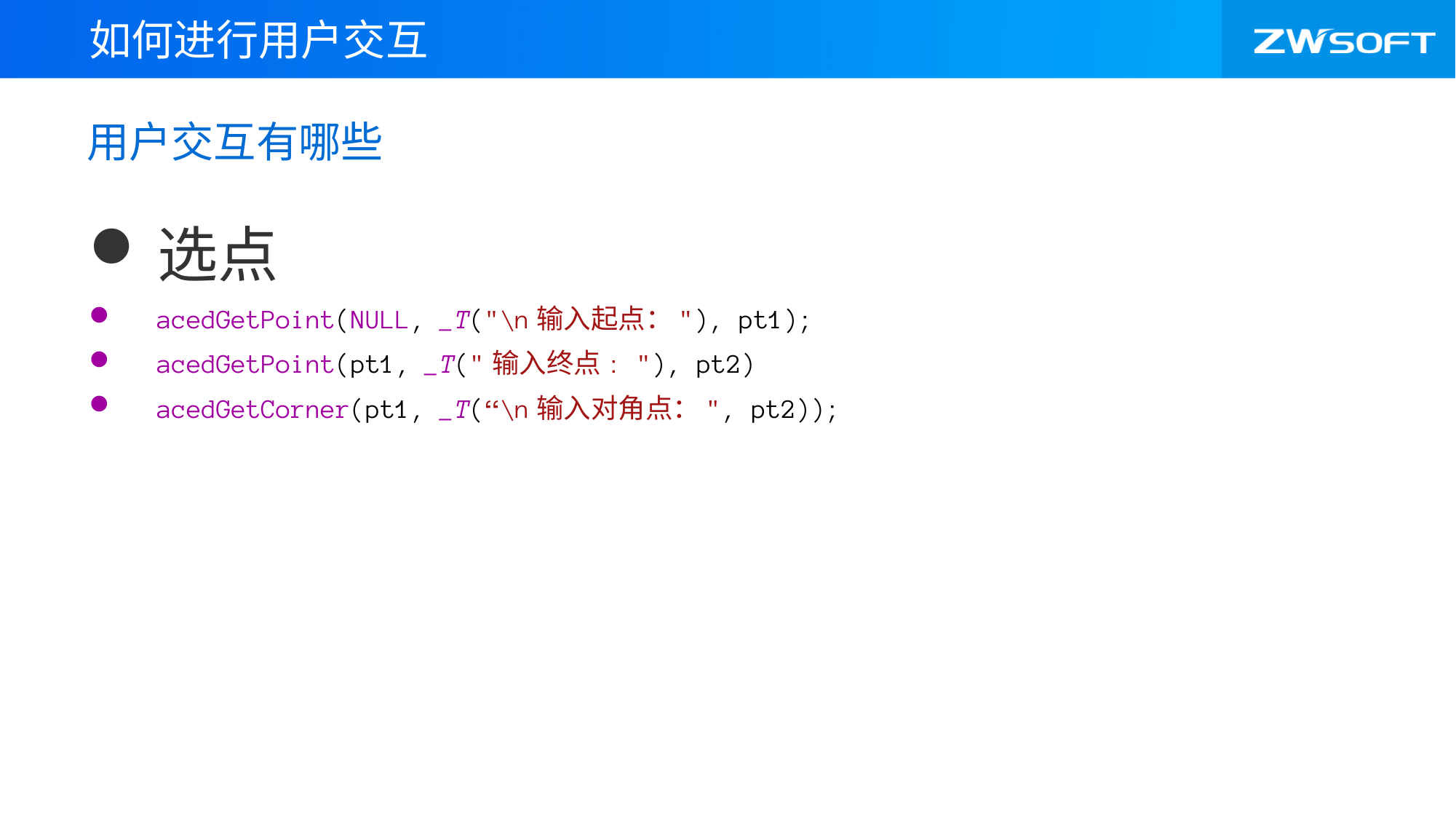

如何进行用户交互
# 用户交互有哪些
选点
acedGetPoint(NULL, _T("\n输入起点："), pt1);
acedGetPoint(pt1, _T("输入终点: "), pt2)
acedGetCorner(pt1, _T(“\n输入对角点：", pt2));